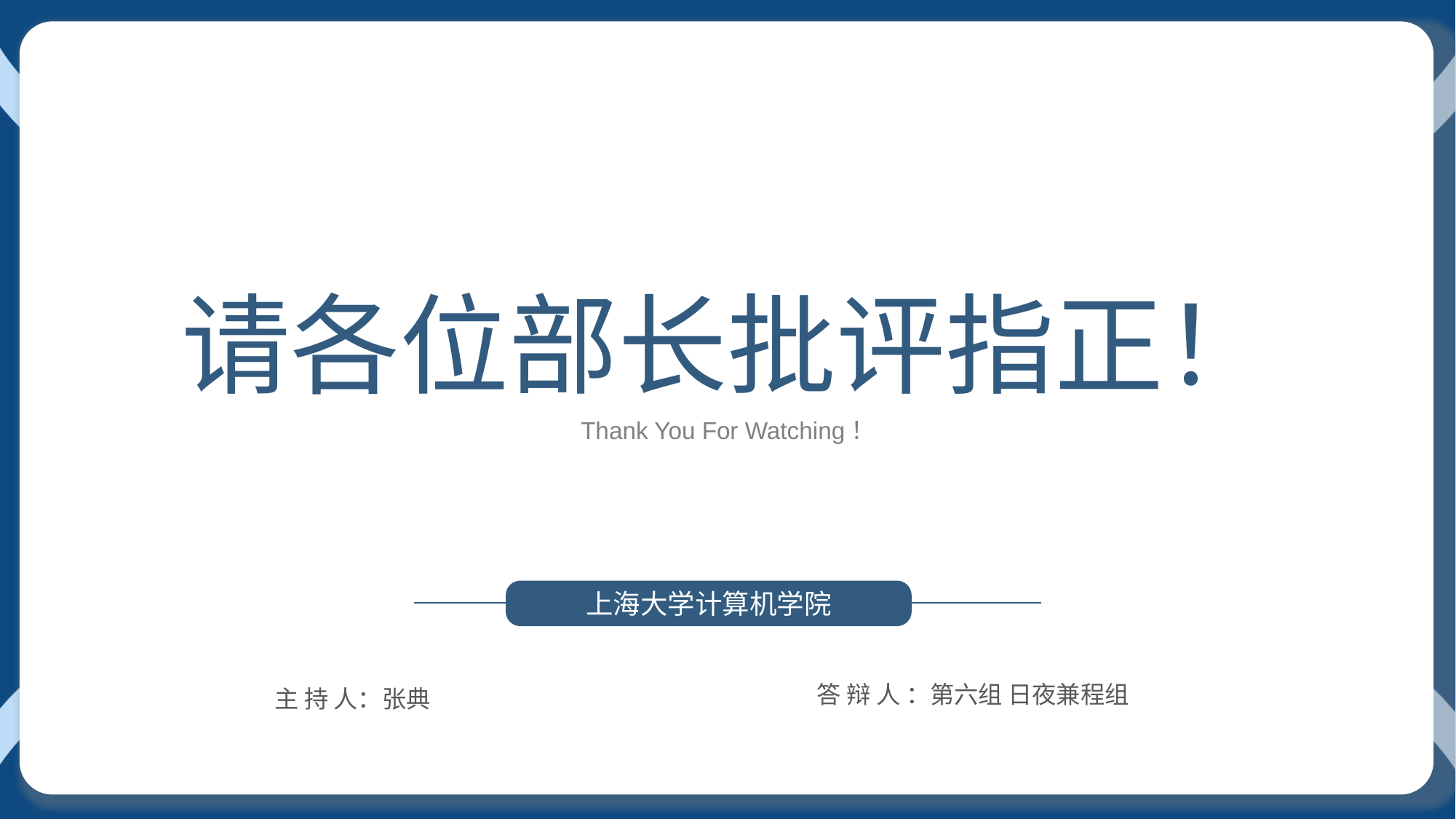

请各位部长批评指正！
Thank You For Watching！
上海大学计算机学院

答 辩 人 ：第六组 日夜兼程组
主 持 人：张典